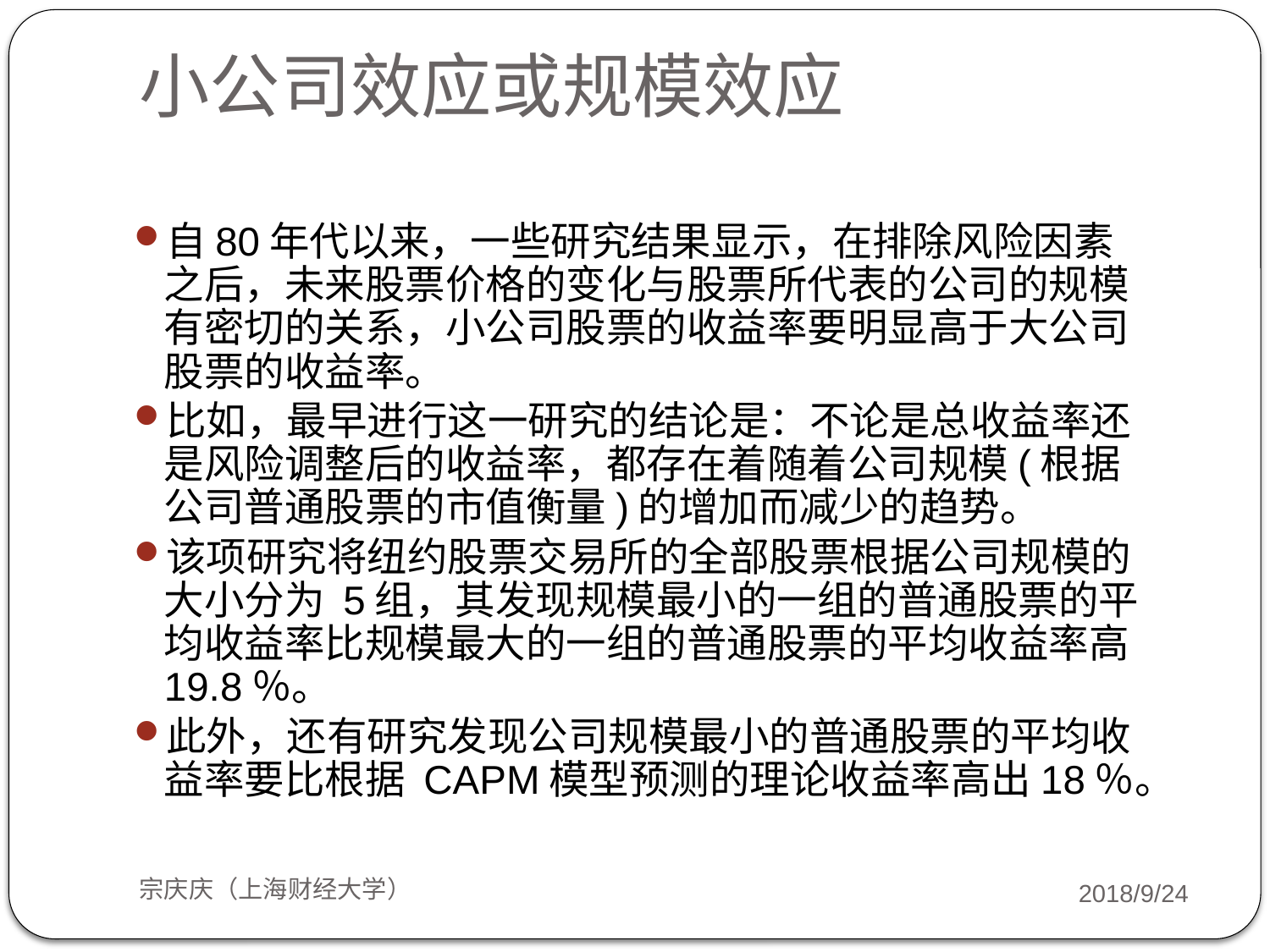

# 小公司效应或规模效应

自80年代以来，一些研究结果显示，在排除风险因素之后，未来股票价格的变化与股票所代表的公司的规模有密切的关系，小公司股票的收益率要明显高于大公司股票的收益率。
比如，最早进行这一研究的结论是：不论是总收益率还是风险调整后的收益率，都存在着随着公司规模(根据公司普通股票的市值衡量)的增加而减少的趋势。
该项研究将纽约股票交易所的全部股票根据公司规模的大小分为 5组，其发现规模最小的一组的普通股票的平均收益率比规模最大的一组的普通股票的平均收益率高19.8％。
此外，还有研究发现公司规模最小的普通股票的平均收益率要比根据 CAPM模型预测的理论收益率高出18％。

宗庆庆（上海财经大学）
2018/9/24